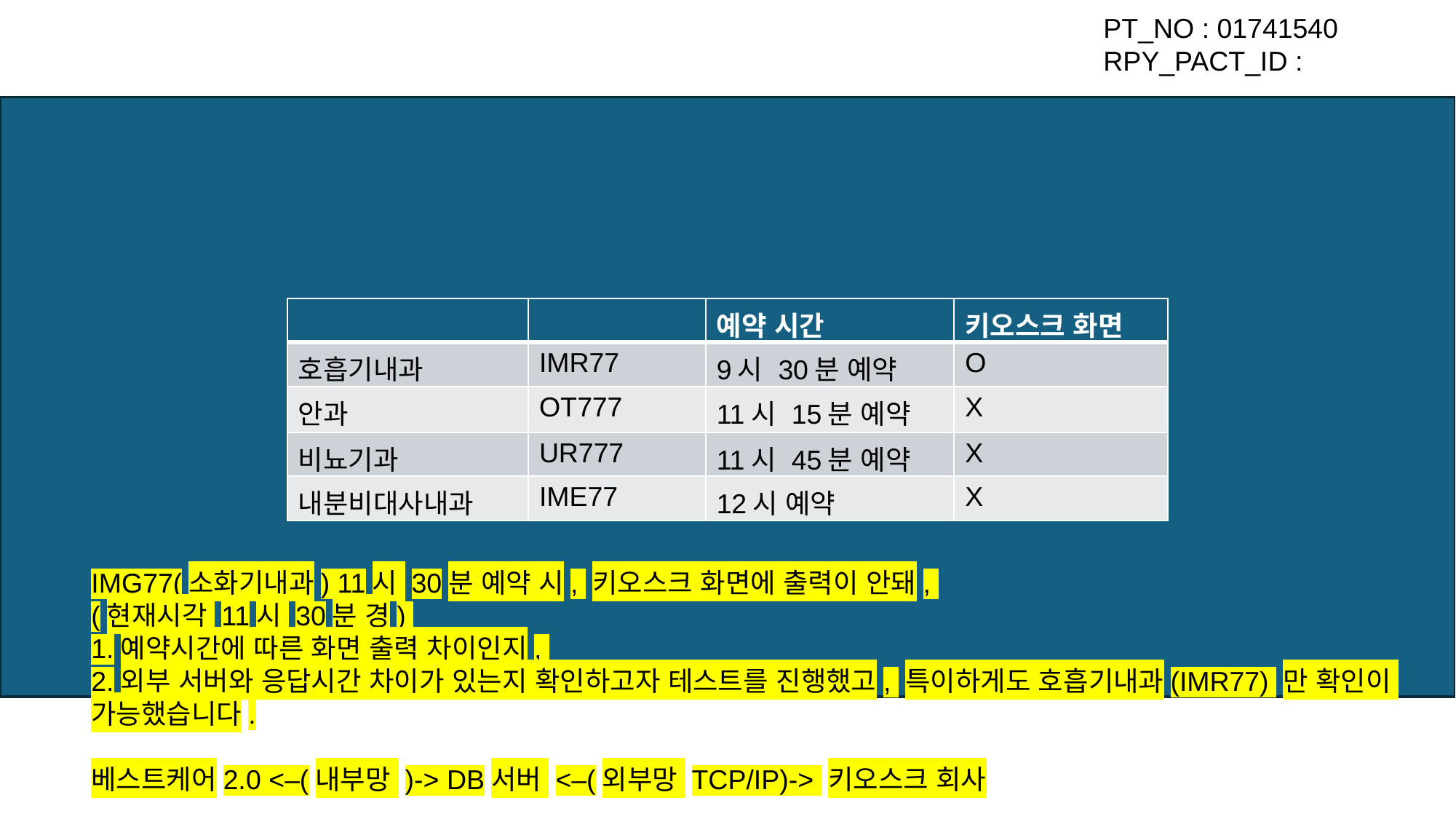

PT_NO : 01741540
RPY_PACT_ID :

|  |  | 예약 시간 | 키오스크 화면 |
| --- | --- | --- | --- |
| 호흡기내과 | IMR77 | 9시 30분 예약 | O |
| 안과 | OT777 | 11시 15분 예약 | X |
| 비뇨기과 | UR777 | 11시 45분 예약 | X |
| 내분비대사내과 | IME77 | 12시 예약 | X |
IMG77(소화기내과) 11시 30분 예약 시, 키오스크 화면에 출력이 안돼,
(현재시각 11시 30분 경)
1.예약시간에 따른 화면 출력 차이인지,
2.외부 서버와 응답시간 차이가 있는지 확인하고자 테스트를 진행했고, 특이하게도 호흡기내과(IMR77) 만 확인이
가능했습니다.

베스트케어2.0 <–(내부망 )-> DB서버 <–(외부망 TCP/IP)-> 키오스크 회사